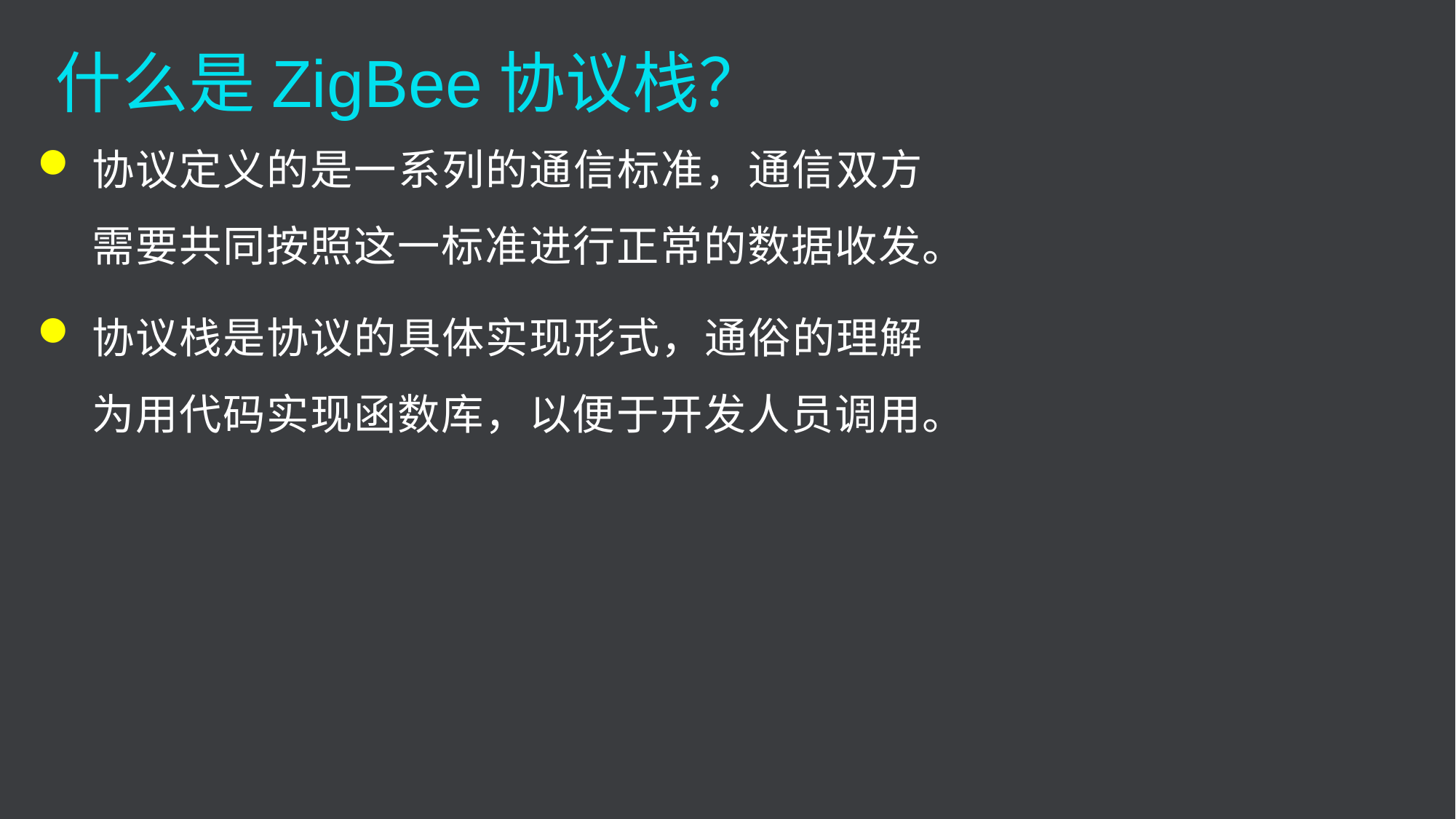

# 什么是ZigBee协议栈？

协议定义的是一系列的通信标准，通信双方需要共同按照这一标准进行正常的数据收发。
协议栈是协议的具体实现形式，通俗的理解为用代码实现函数库，以便于开发人员调用。